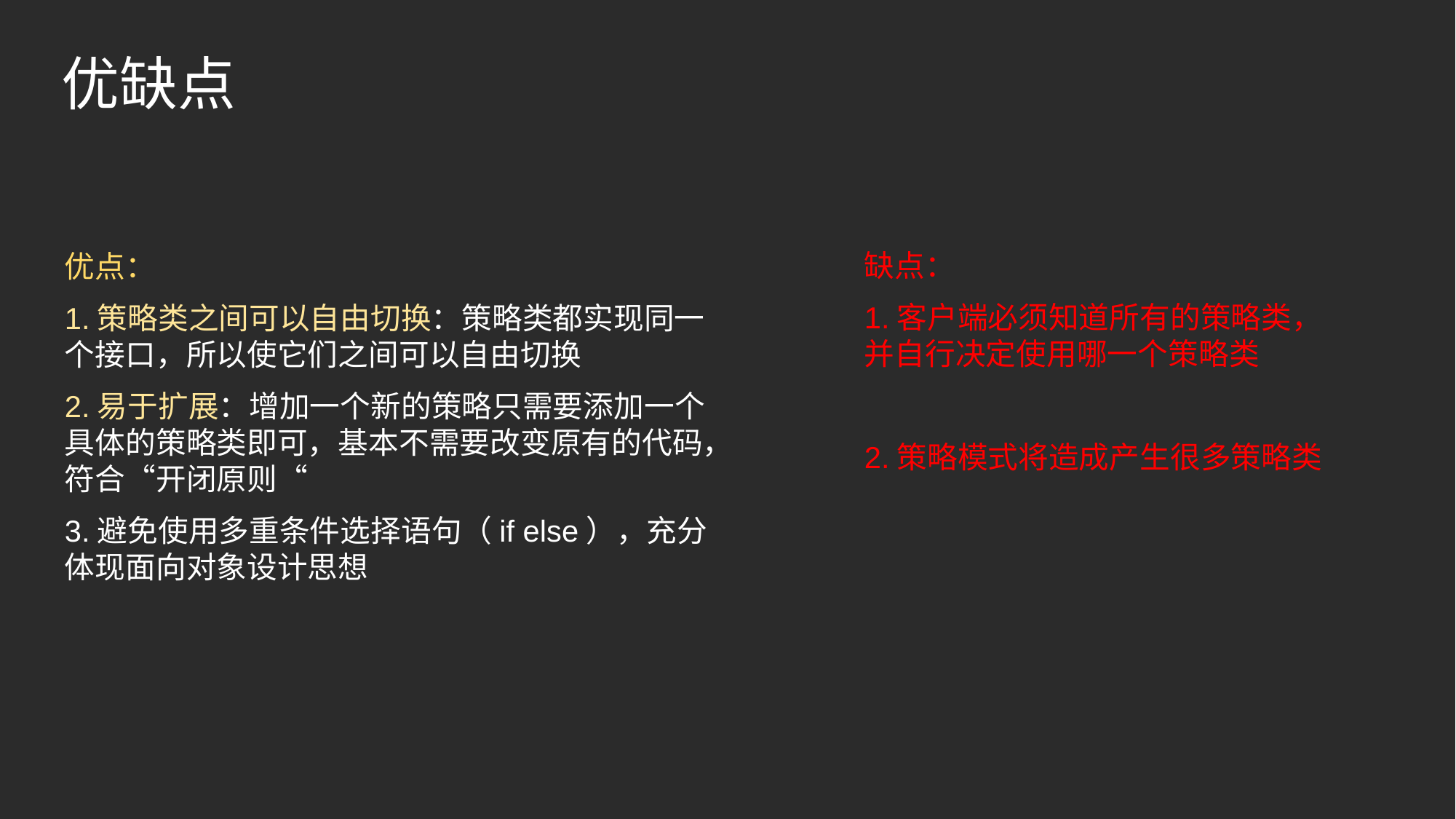

# 优缺点
缺点：
1.客户端必须知道所有的策略类，并自行决定使用哪一个策略类

2.策略模式将造成产生很多策略类
优点：
1.策略类之间可以自由切换：策略类都实现同一个接口，所以使它们之间可以自由切换
2.易于扩展：增加一个新的策略只需要添加一个具体的策略类即可，基本不需要改变原有的代码，符合“开闭原则“
3.避免使用多重条件选择语句（if else），充分体现面向对象设计思想